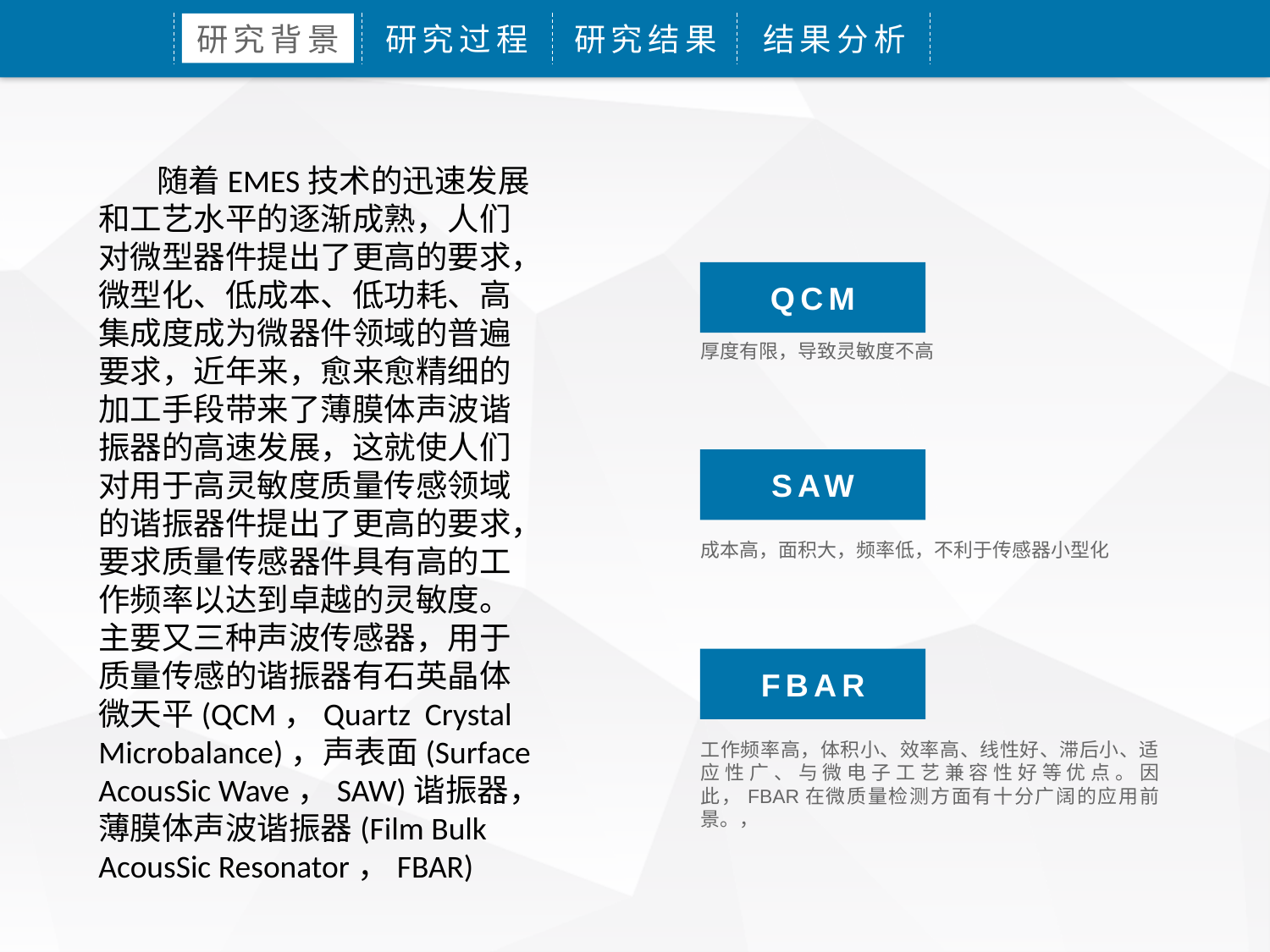

研究背景
研究过程
研究结果

结果分析
       随着EMES技术的迅速发展和工艺水平的逐渐成熟，人们对微型器件提出了更高的要求，微型化、低成本、低功耗、高集成度成为微器件领域的普遍要求，近年来，愈来愈精细的加工手段带来了薄膜体声波谐振器的高速发展，这就使人们对用于高灵敏度质量传感领域的谐振器件提出了更高的要求，要求质量传感器件具有高的工作频率以达到卓越的灵敏度。
主要又三种声波传感器，用于质量传感的谐振器有石英晶体微天平(QCM，Quartz  Crystal Microbalance)，声表面(Surface AcousSic Wave，SAW)谐振器，薄膜体声波谐振器(Film Bulk AcousSic Resonator，FBAR)
QCM
厚度有限，导致灵敏度不高
SAW
成本高，面积大，频率低，不利于传感器小型化
FBAR
工作频率高，体积小、效率高、线性好、滞后小、适应性广、与微电子工艺兼容性好等优点。因此，FBAR在微质量检测方面有十分广阔的应用前景。，